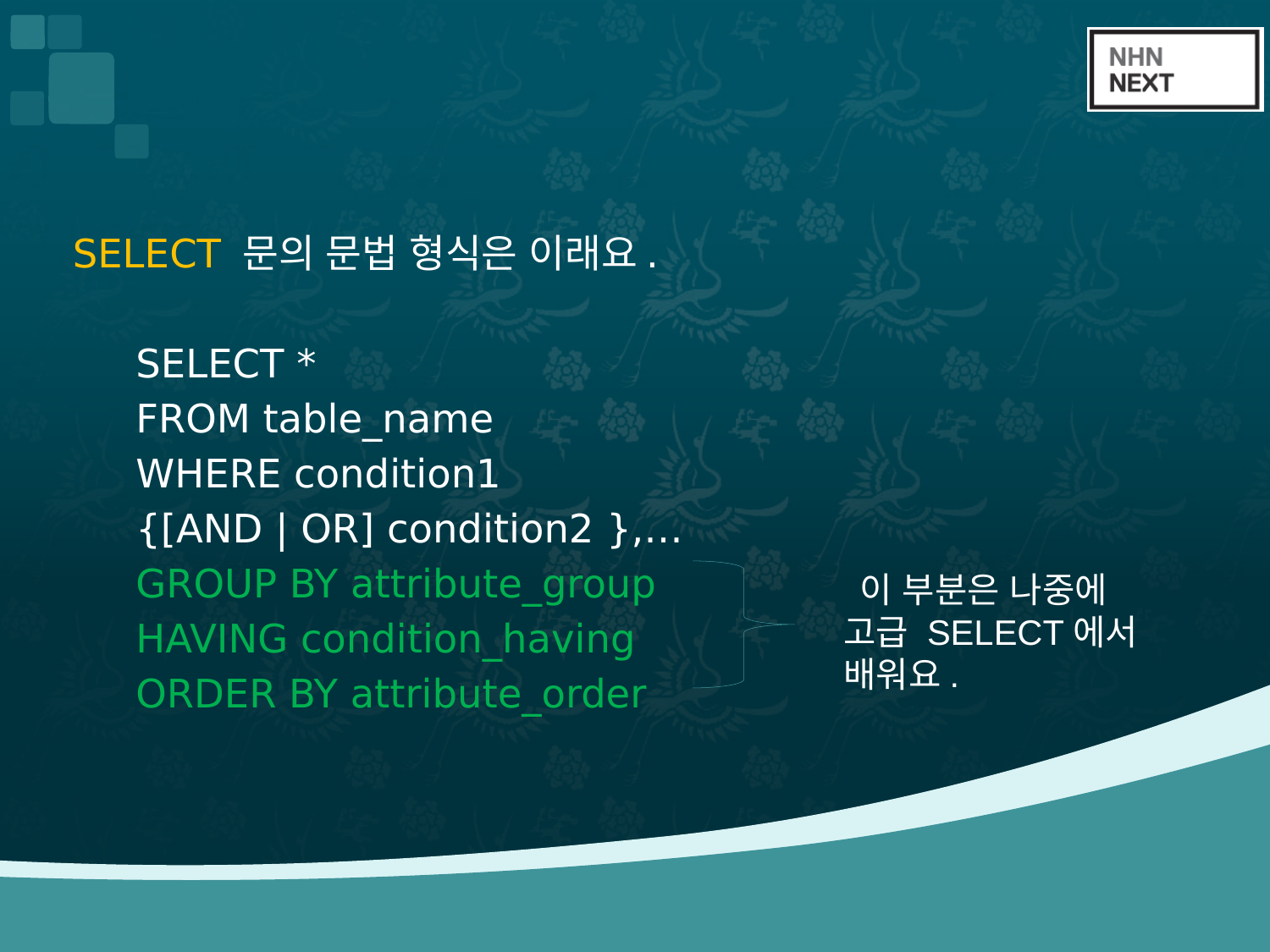

#
SELECT 문의 문법 형식은 이래요.

SELECT *
FROM table_name
WHERE condition1
	{[AND | OR] condition2 },…
GROUP BY attribute_group
HAVING condition_having
ORDER BY attribute_order

 이 부분은 나중에 고급 SELECT에서 배워요.